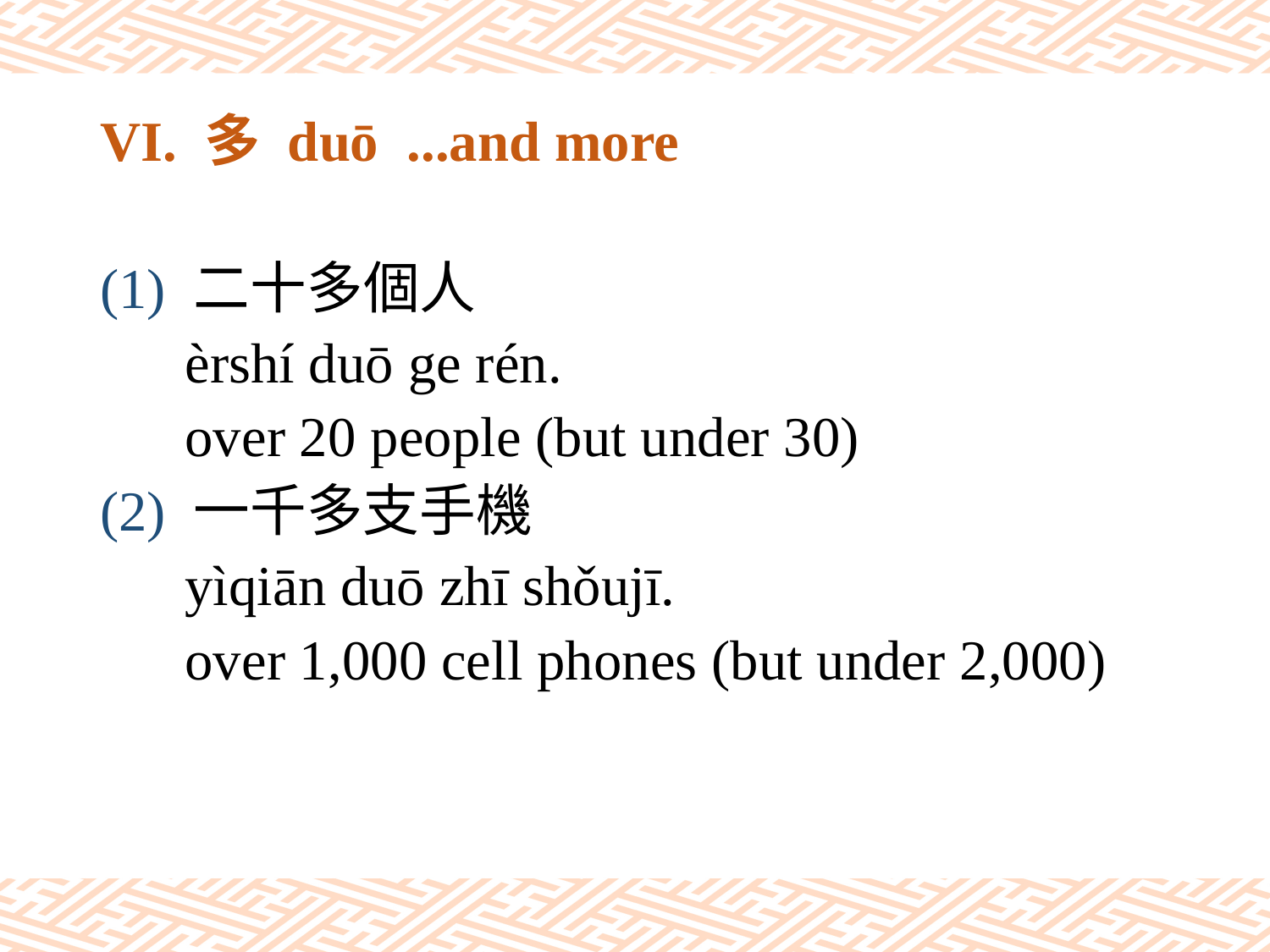

# VI. 多 duō  ...and more
(1) 二十多個人
      èrshí duō ge rén.
      over 20 people (but under 30)
(2) 一千多支手機
      yìqiān duō zhī shǒujī.
      over 1,000 cell phones (but under 2,000)